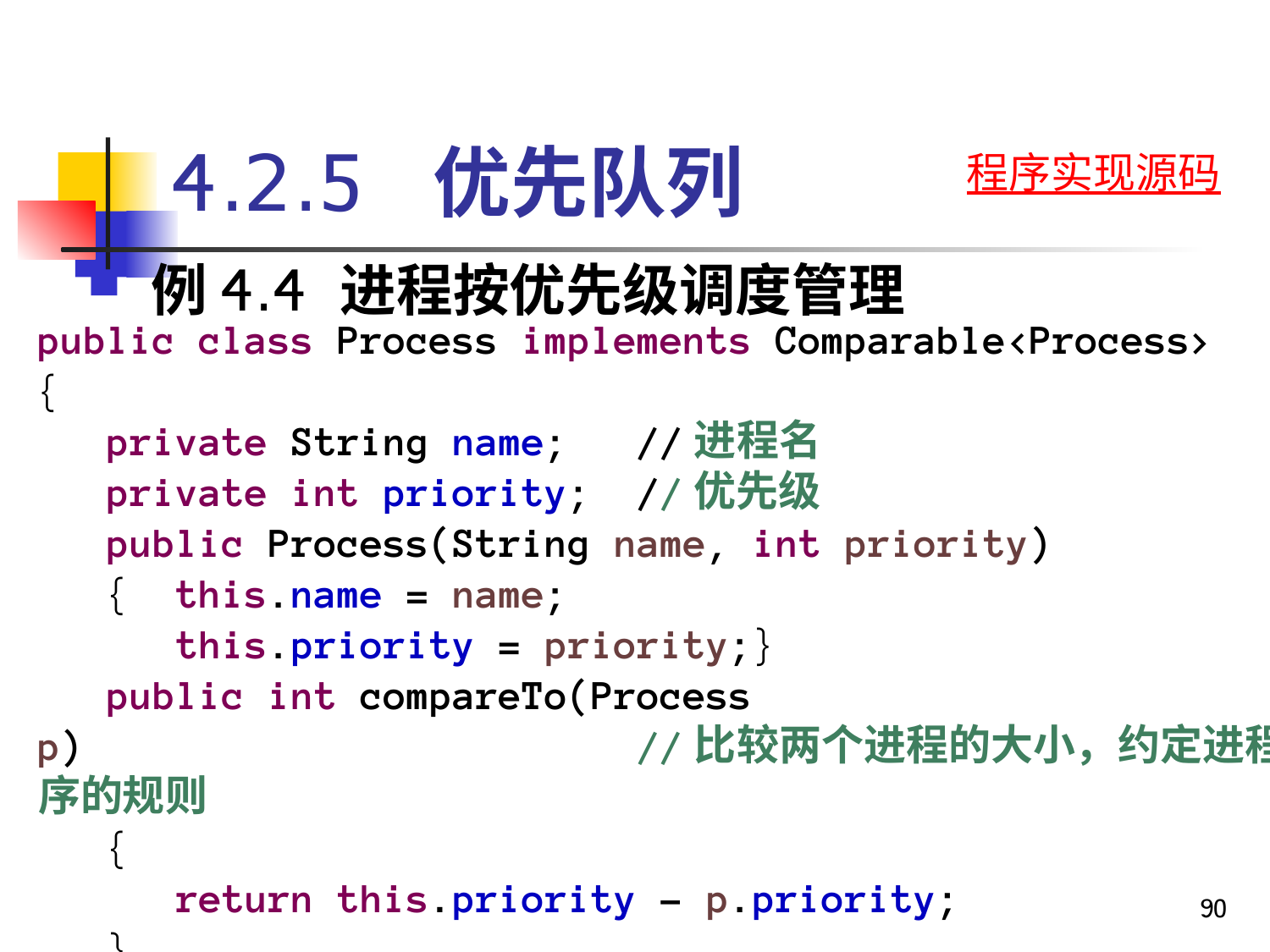

# 4.2.5  优先队列
程序实现源码
例4.4 进程按优先级调度管理

public class Process implements Comparable<Process>
{
   private String name;   //进程名
   private int priority;  //优先级
   public Process(String name, int priority)
   {  this.name = name;
      this.priority = priority;}
   public int compareTo(Process p)                        //比较两个进程的大小，约定进程排队次序的规则
   {
      return this.priority - p.priority;
   }
}
90